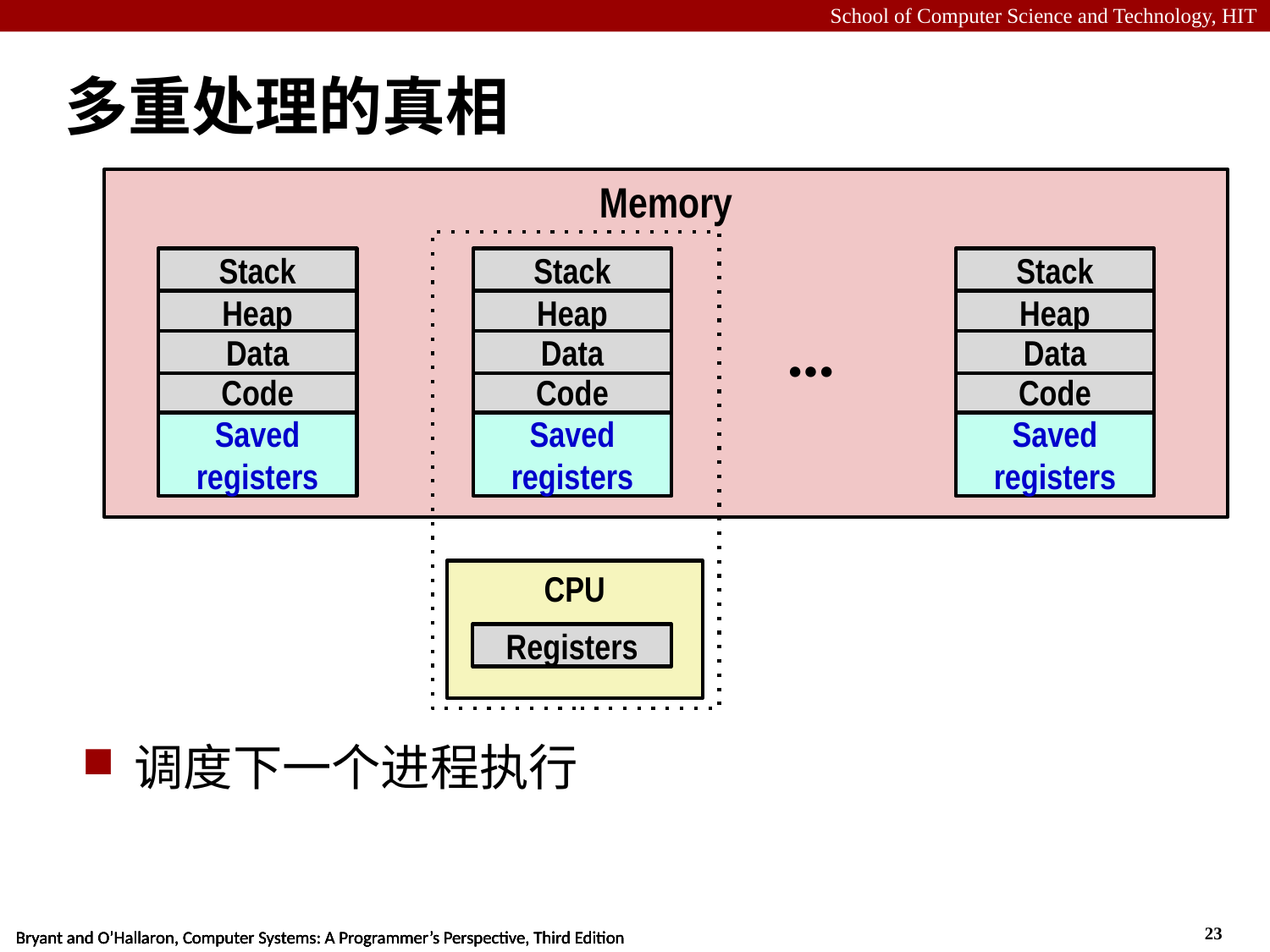

# 多重处理的真相
Memory

Stack
Stack
Stack
Heap
Heap
Heap
…
Data
Data
Data
Code
Code
Code
Saved registers
Saved registers
Saved registers
CPU
Registers

调度下一个进程执行